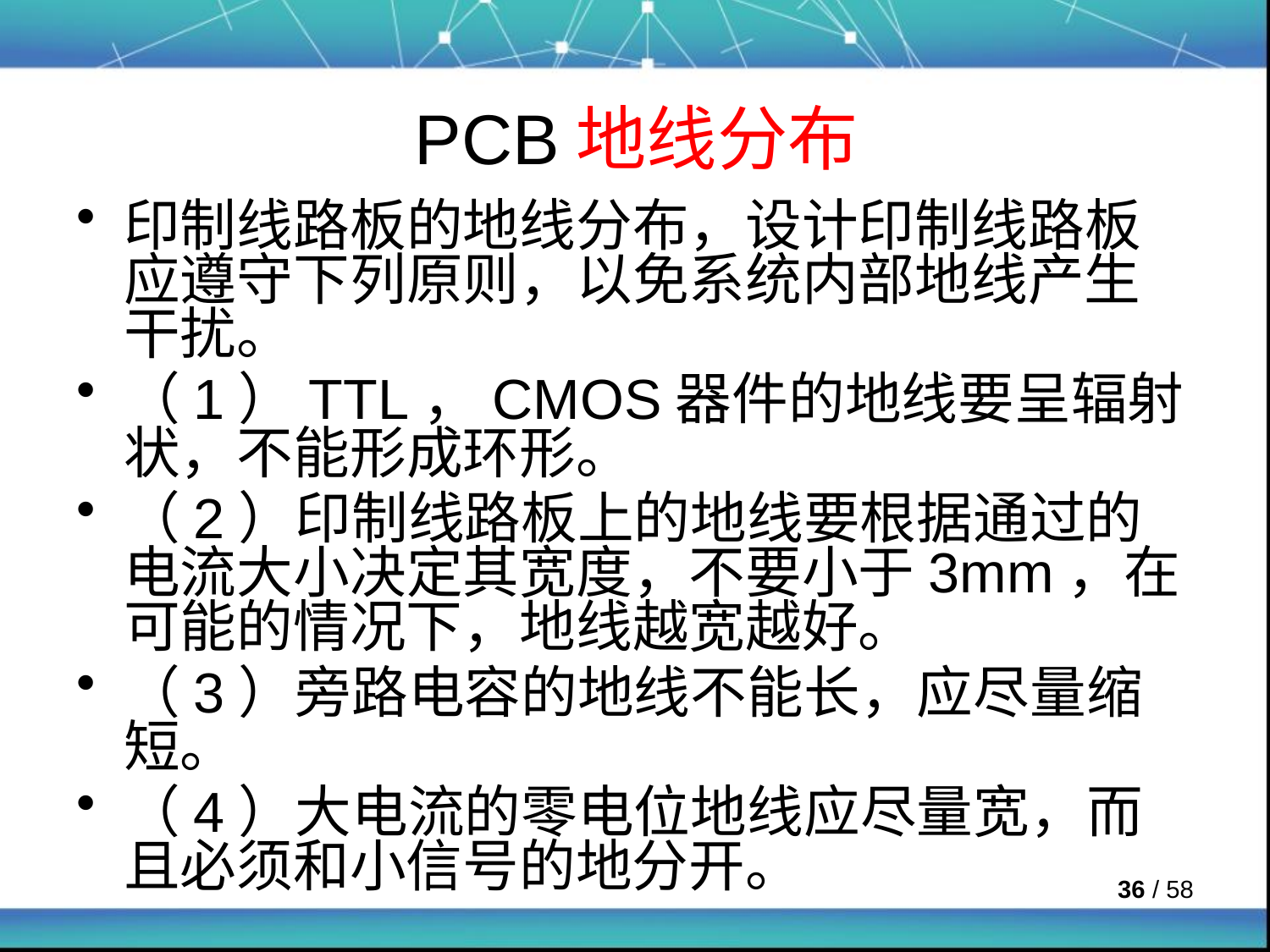

# PCB地线分布
印制线路板的地线分布，设计印制线路板应遵守下列原则，以免系统内部地线产生干扰。
（1）TTL，CMOS器件的地线要呈辐射状，不能形成环形。
（2）印制线路板上的地线要根据通过的电流大小决定其宽度，不要小于3mm，在可能的情况下，地线越宽越好。
（3）旁路电容的地线不能长，应尽量缩短。
（4）大电流的零电位地线应尽量宽，而且必须和小信号的地分开。
36 / 58